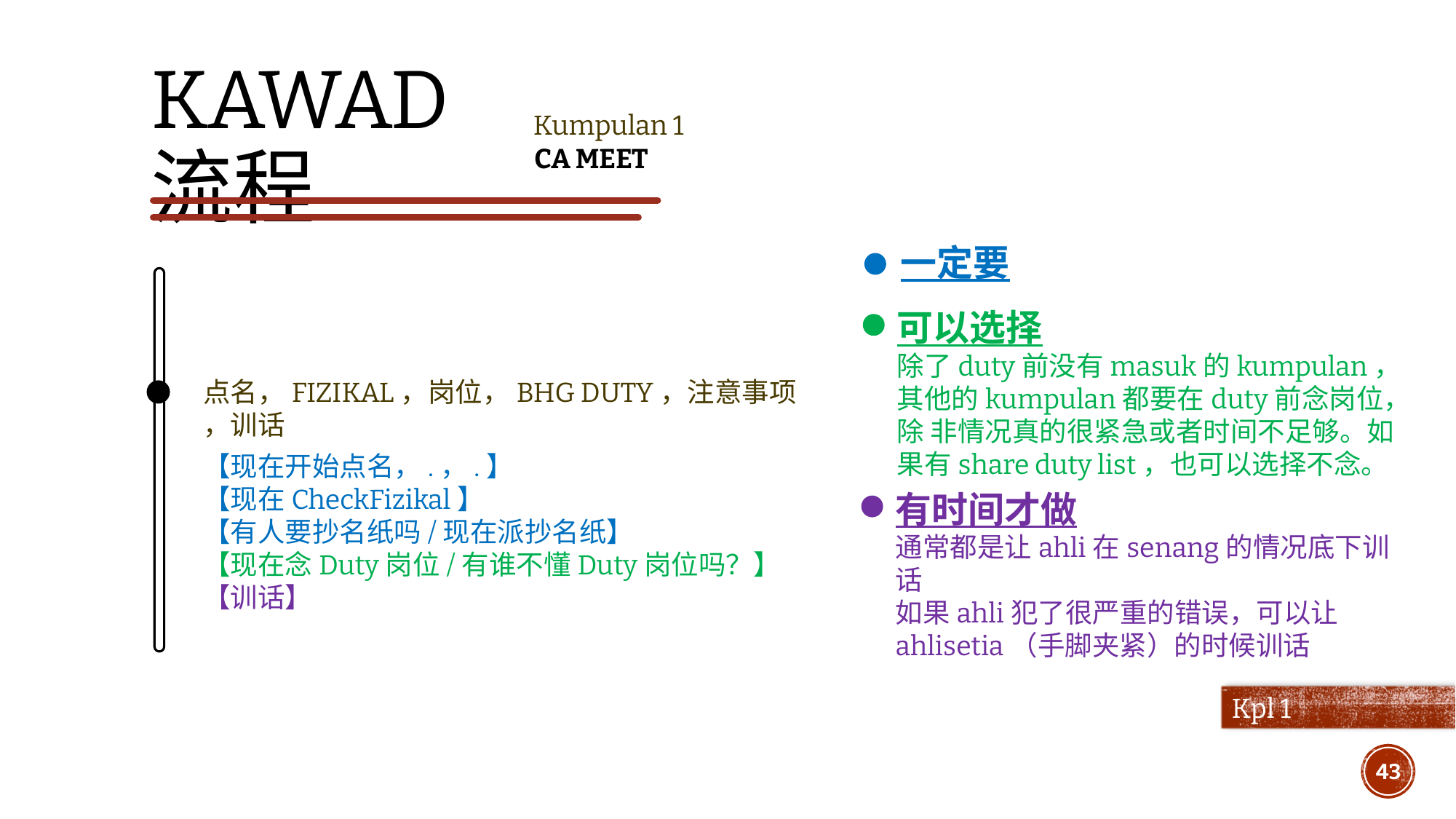

Kawad流程
Kumpulan 1
CA MEET
一定要

可以选择
除了duty前没有masuk的kumpulan，其他的kumpulan都要在duty前念岗位，除 非情况真的很紧急或者时间不足够。如果有share duty list，也可以选择不念。

点名，FIZIKAL，岗位，BHG DUTY，注意事项
，训话

【现在开始点名，.，.】
【现在CheckFizikal】
【有人要抄名纸吗/现在派抄名纸】
【现在念Duty岗位/有谁不懂Duty岗位吗？】
【训话】
有时间才做
通常都是让ahli在senang的情况底下训话
如果ahli犯了很严重的错误，可以让ahlisetia（手脚夹紧）的时候训话

Kpl 1
43